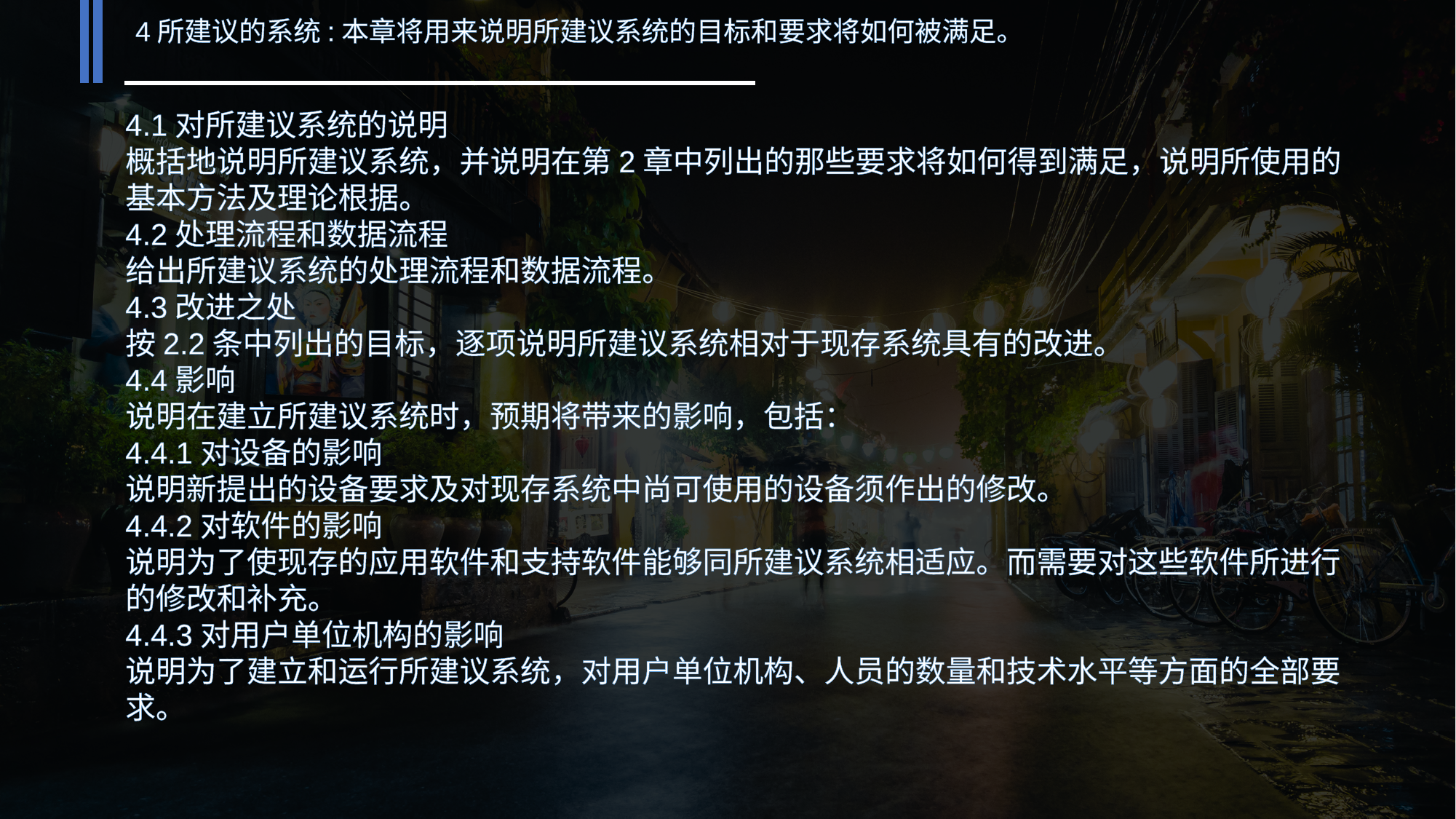

4所建议的系统:本章将用来说明所建议系统的目标和要求将如何被满足。
4.1对所建议系统的说明
概括地说明所建议系统，并说明在第2章中列出的那些要求将如何得到满足，说明所使用的基本方法及理论根据。
4.2处理流程和数据流程
给出所建议系统的处理流程和数据流程。
4.3改进之处
按2.2条中列出的目标，逐项说明所建议系统相对于现存系统具有的改进。
4.4影响
说明在建立所建议系统时，预期将带来的影响，包括：
4.4.1对设备的影响
说明新提出的设备要求及对现存系统中尚可使用的设备须作出的修改。
4.4.2对软件的影响
说明为了使现存的应用软件和支持软件能够同所建议系统相适应。而需要对这些软件所进行的修改和补充。
4.4.3对用户单位机构的影响
说明为了建立和运行所建议系统，对用户单位机构、人员的数量和技术水平等方面的全部要求。